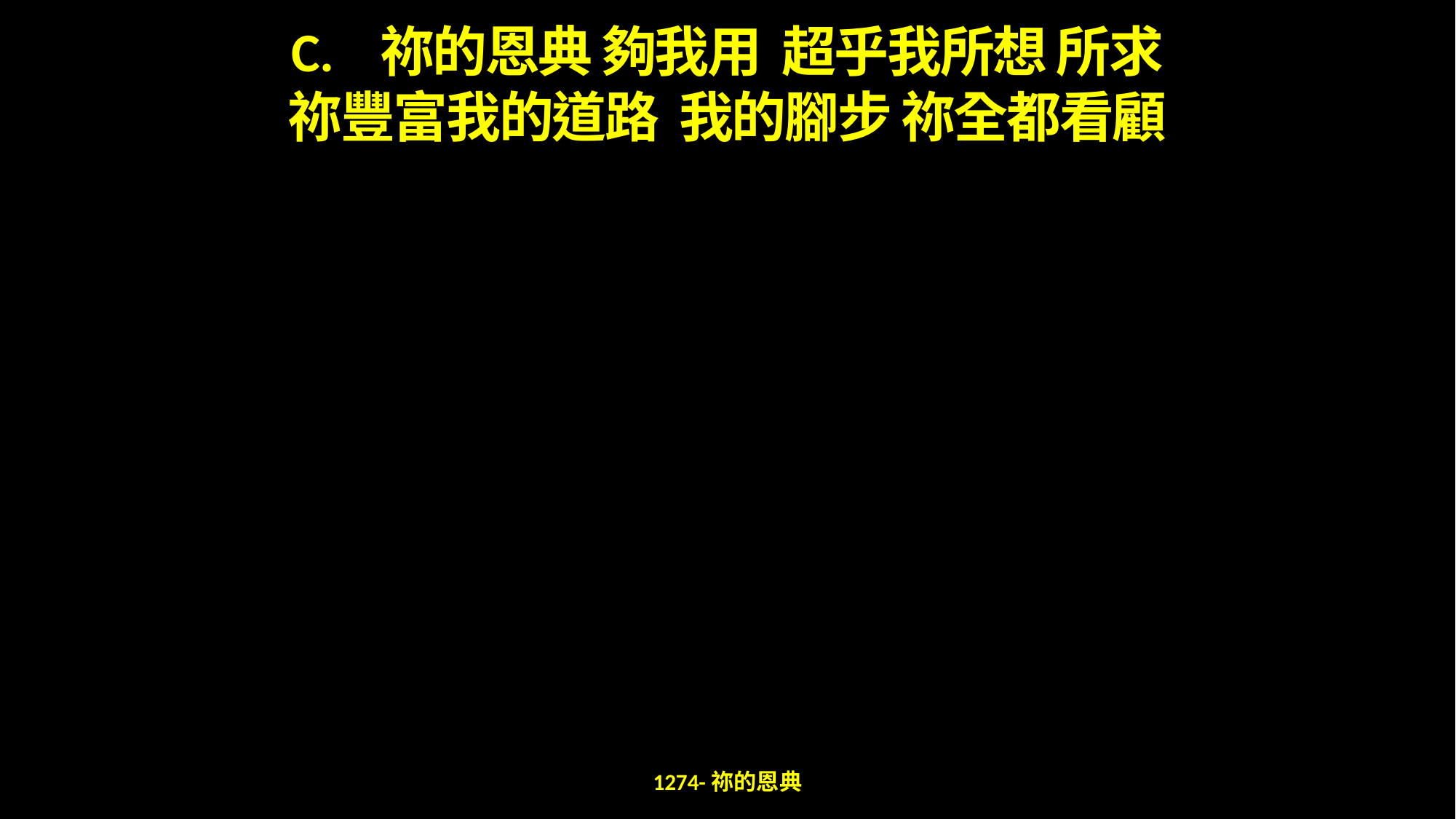

祢的恩典 夠我用  超乎我所想 所求
祢豐富我的道路  我的腳步 祢全都看顧

1274-祢的恩典